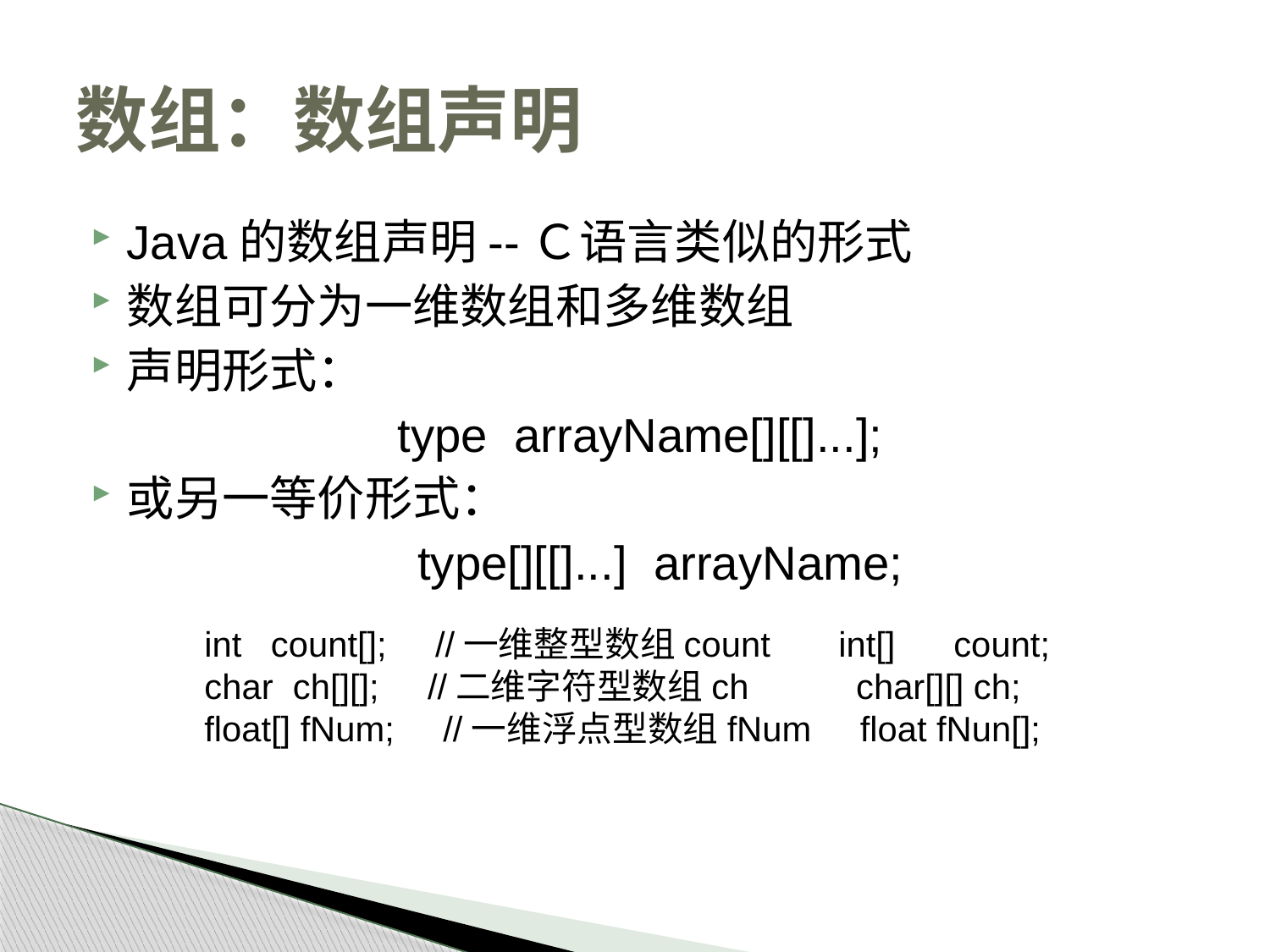

# 数组：数组声明
Java的数组声明--Ｃ语言类似的形式
数组可分为一维数组和多维数组
声明形式：
	type  arrayName[][[]...];
或另一等价形式：
	type[][[]...]  arrayName;

int   count[];     //一维整型数组count       int[]      count;
char  ch[][];     //二维字符型数组ch           char[][] ch;
float[] fNum;     //一维浮点型数组fNum     float fNun[];